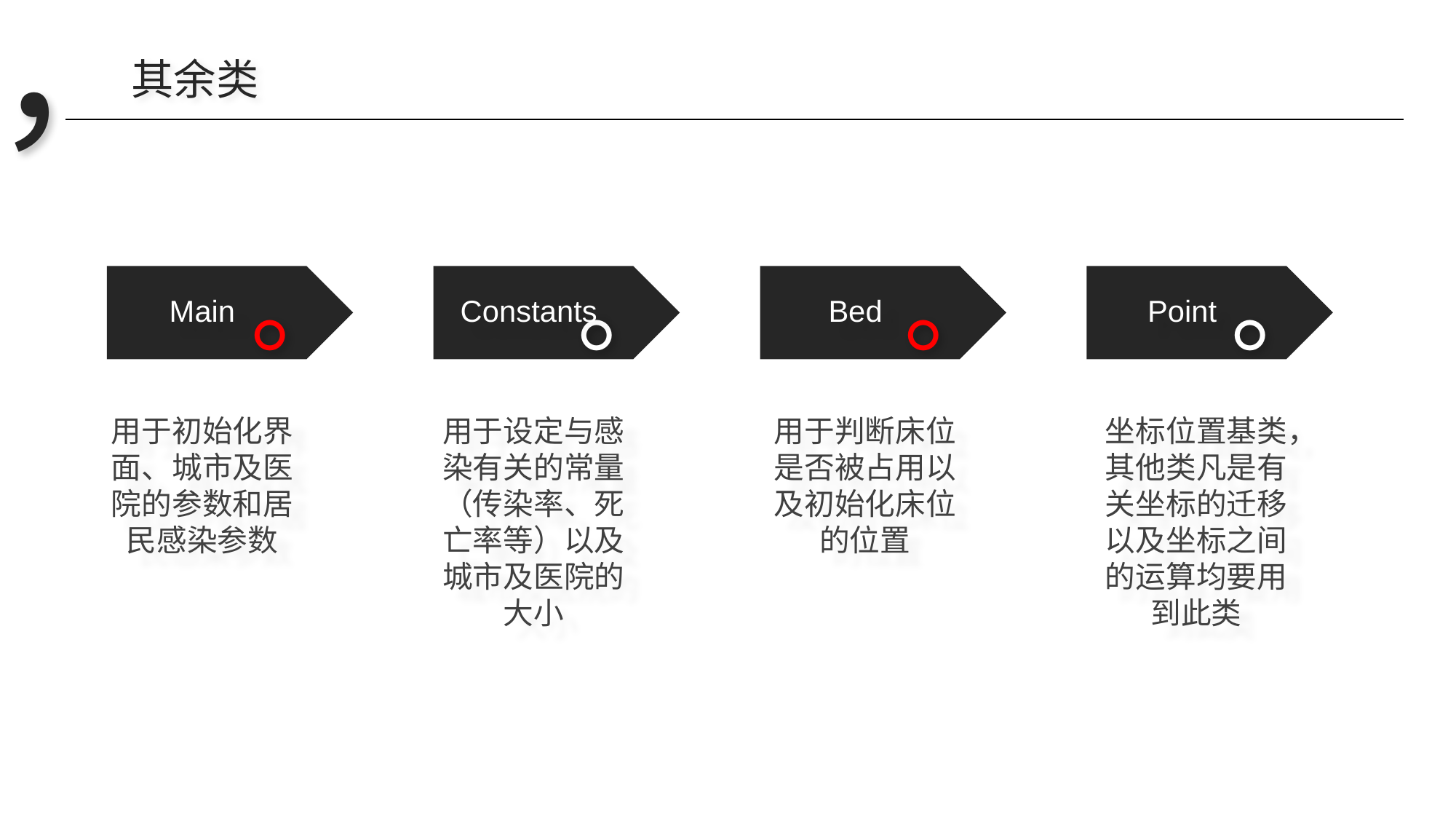

，
其余类
。

Main
。

Constants
。

Bed
。

Point
用于初始化界面、城市及医院的参数和居民感染参数
用于设定与感染有关的常量（传染率、死亡率等）以及城市及医院的大小
用于判断床位是否被占用以及初始化床位的位置
坐标位置基类，其他类凡是有关坐标的迁移以及坐标之间的运算均要用到此类